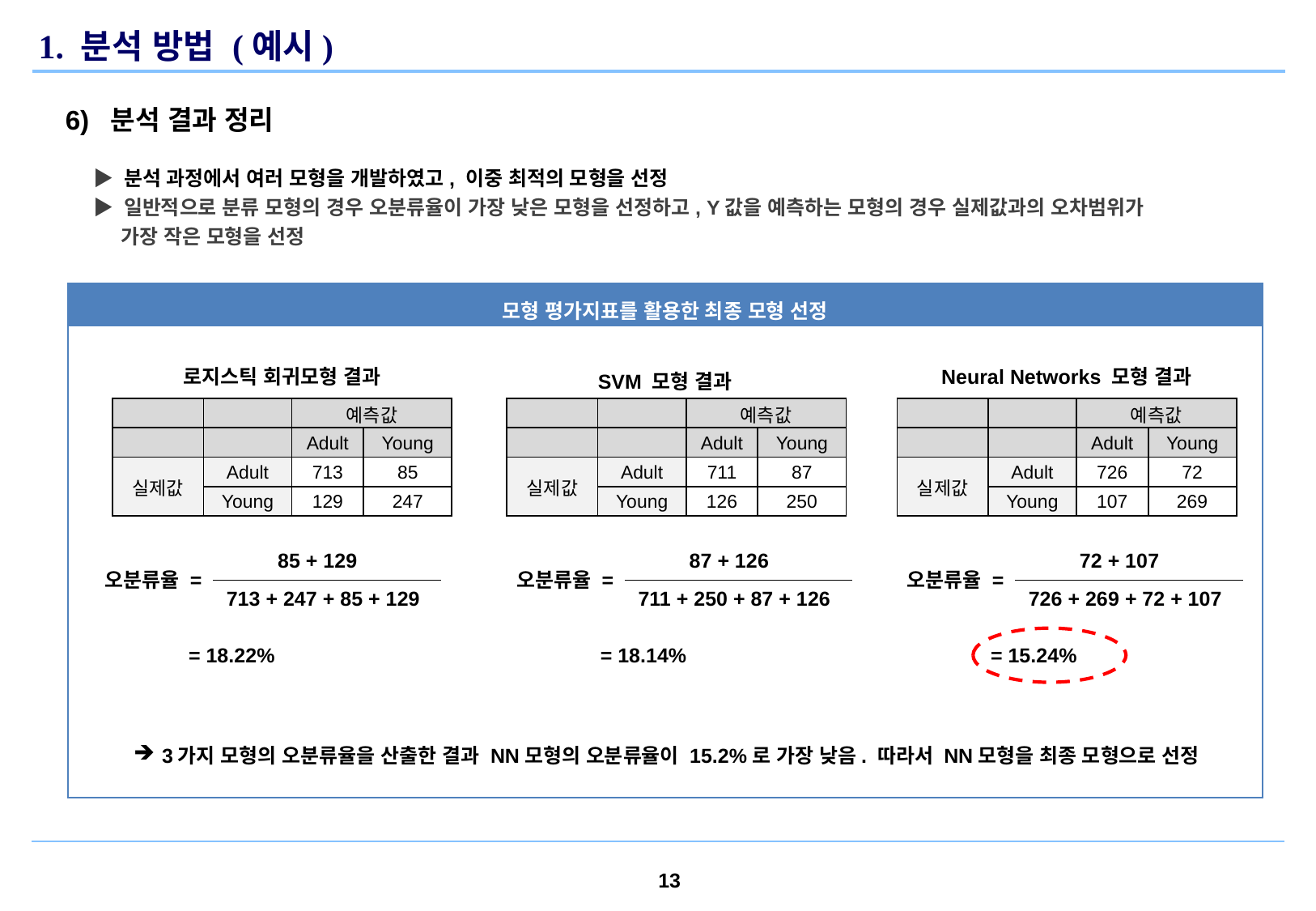

1. 분석 방법 (예시)
6)  분석 결과 정리
   ▶ 분석 과정에서 여러 모형을 개발하였고, 이중 최적의 모형을 선정
   ▶ 일반적으로 분류 모형의 경우 오분류율이 가장 낮은 모형을 선정하고, Y값을 예측하는 모형의 경우 실제값과의 오차범위가
       가장 작은 모형을 선정

모형 평가지표를 활용한 최종 모형 선정
Neural Networks 모형 결과
로지스틱 회귀모형 결과
SVM 모형 결과
|  |  | 예측값 |  |
| --- | --- | --- | --- |
|  |  | Adult | Young |
| 실제값 | Adult | 713 | 85 |
|  | Young | 129 | 247 |
|  |  | 예측값 |  |
| --- | --- | --- | --- |
|  |  | Adult | Young |
| 실제값 | Adult | 711 | 87 |
|  | Young | 126 | 250 |
|  |  | 예측값 |  |
| --- | --- | --- | --- |
|  |  | Adult | Young |
| 실제값 | Adult | 726 | 72 |
|  | Young | 107 | 269 |
85 + 129
오분류율 =
713 + 247 + 85 + 129
             = 18.22%
87 + 126
오분류율 =
711 + 250 + 87 + 126
             = 18.14%
72 + 107
오분류율 =
726 + 269 + 72 + 107
             = 15.24%

 3가지 모형의 오분류율을 산출한 결과 NN모형의 오분류율이 15.2%로 가장 낮음. 따라서 NN모형을 최종 모형으로 선정